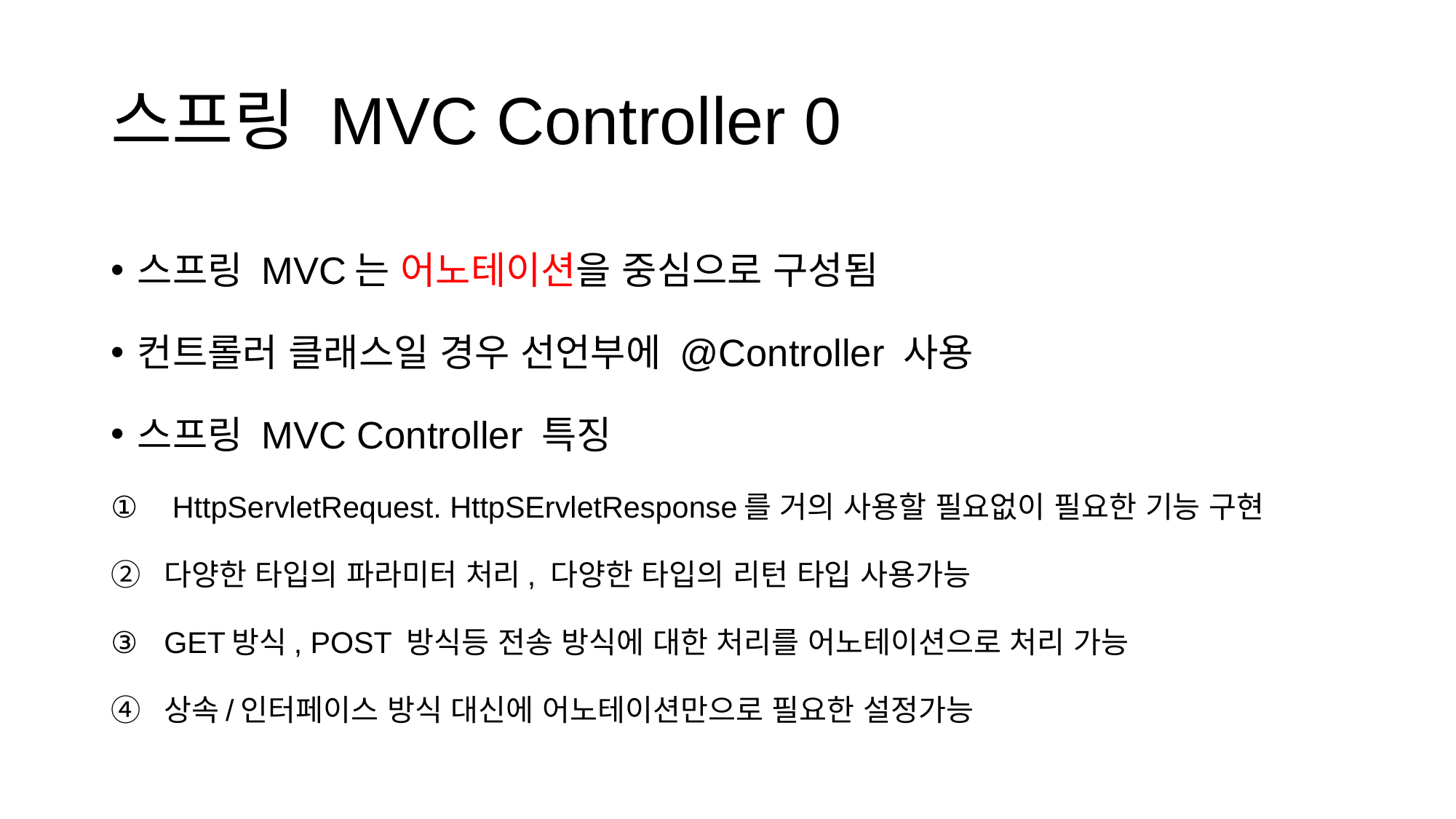

# 스프링 MVC Controller 0
스프링 MVC는 어노테이션을 중심으로 구성됨
컨트롤러 클래스일 경우 선언부에 @Controller 사용
스프링 MVC Controller 특징
 HttpServletRequest. HttpSErvletResponse를 거의 사용할 필요없이 필요한 기능 구현
다양한 타입의 파라미터 처리, 다양한 타입의 리턴 타입 사용가능
GET방식, POST 방식등 전송 방식에 대한 처리를 어노테이션으로 처리 가능
상속/인터페이스 방식 대신에 어노테이션만으로 필요한 설정가능